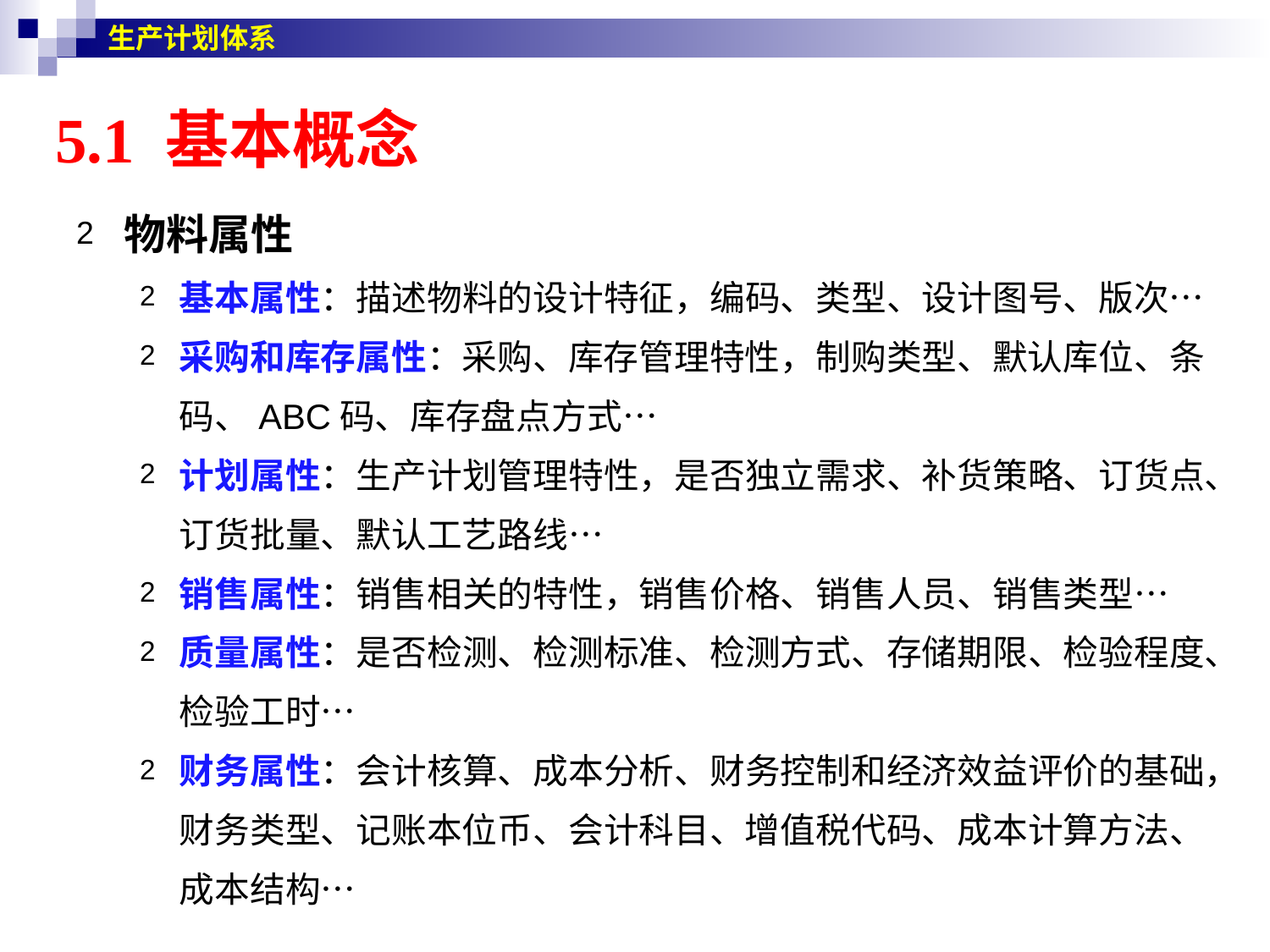

生产计划体系
5.1 基本概念
物料属性
基本属性：描述物料的设计特征，编码、类型、设计图号、版次…
采购和库存属性：采购、库存管理特性，制购类型、默认库位、条码、ABC码、库存盘点方式…
计划属性：生产计划管理特性，是否独立需求、补货策略、订货点、订货批量、默认工艺路线…
销售属性：销售相关的特性，销售价格、销售人员、销售类型…
质量属性：是否检测、检测标准、检测方式、存储期限、检验程度、检验工时…
财务属性：会计核算、成本分析、财务控制和经济效益评价的基础，财务类型、记账本位币、会计科目、增值税代码、成本计算方法、成本结构…